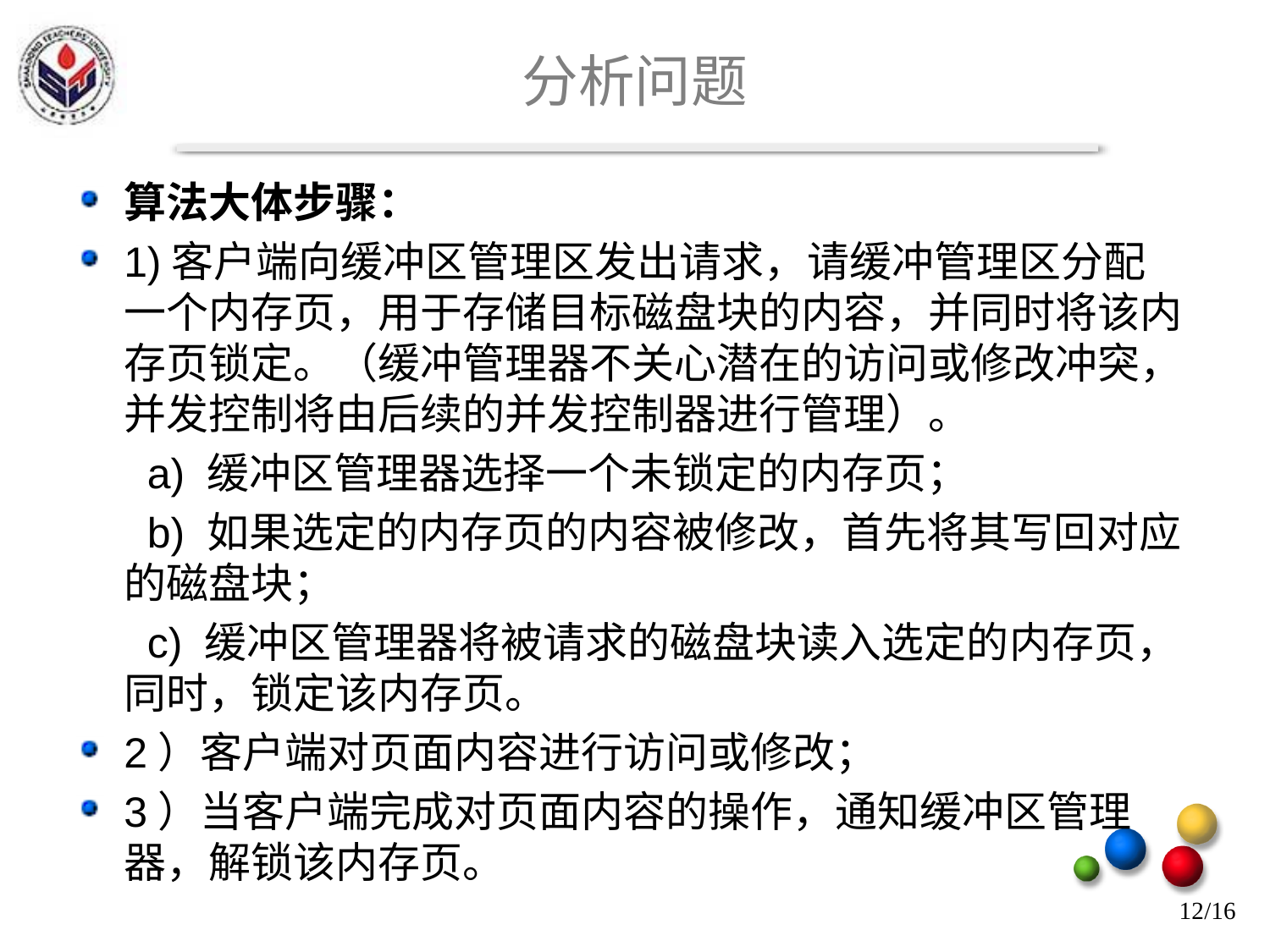

# 分析问题
算法大体步骤：
1)客户端向缓冲区管理区发出请求，请缓冲管理区分配一个内存页，用于存储目标磁盘块的内容，并同时将该内存页锁定。（缓冲管理器不关心潜在的访问或修改冲突，并发控制将由后续的并发控制器进行管理）。
      a) 缓冲区管理器选择一个未锁定的内存页；
      b) 如果选定的内存页的内容被修改，首先将其写回对应的磁盘块；
      c) 缓冲区管理器将被请求的磁盘块读入选定的内存页，同时，锁定该内存页。
2）客户端对页面内容进行访问或修改；
3）当客户端完成对页面内容的操作，通知缓冲区管理器，解锁该内存页。
12/16